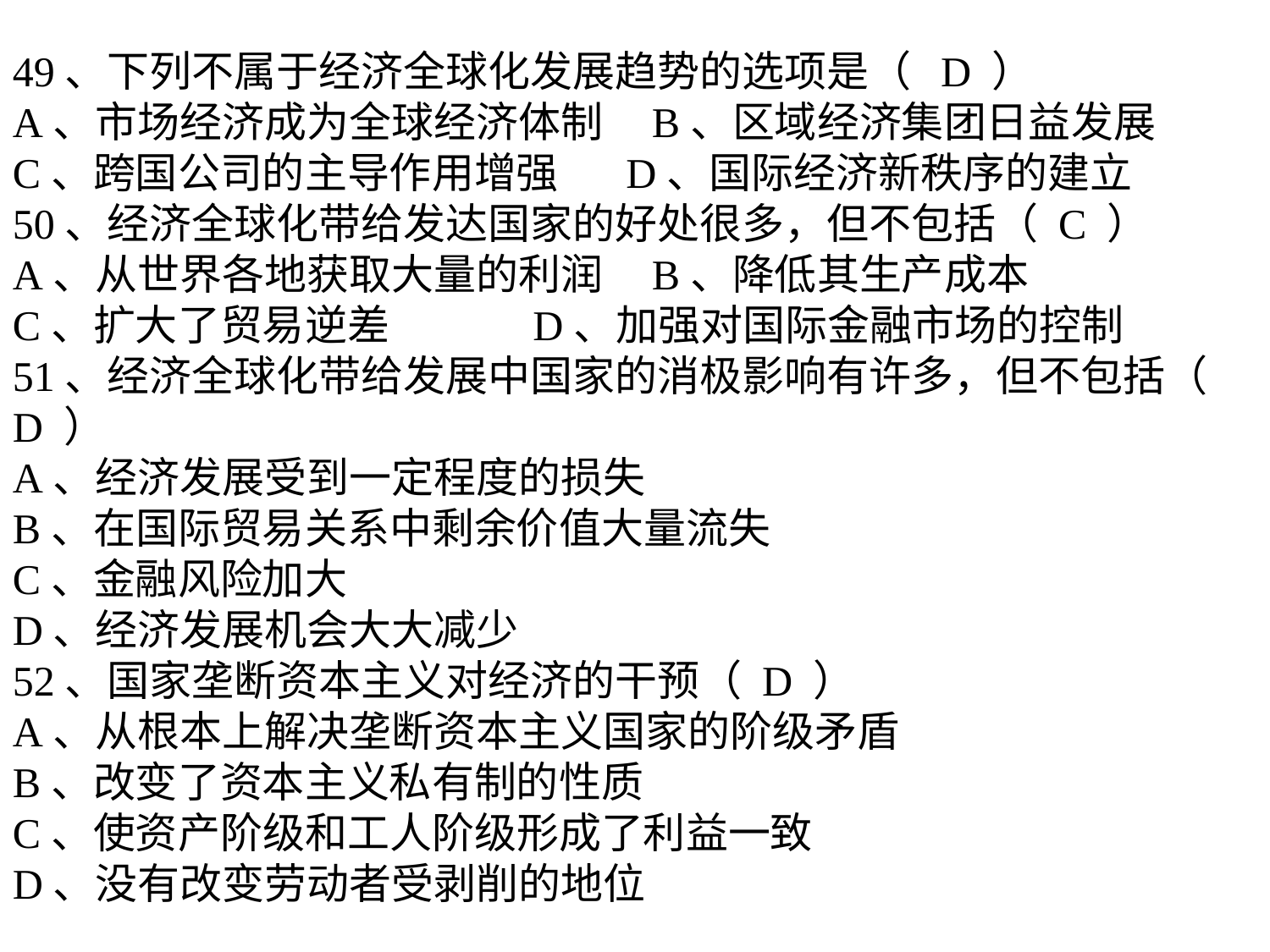

49、下列不属于经济全球化发展趋势的选项是（  D ）
A、市场经济成为全球经济体制    B、区域经济集团日益发展
C、跨国公司的主导作用增强      D、国际经济新秩序的建立
50、经济全球化带给发达国家的好处很多，但不包括（ C ）
A、从世界各地获取大量的利润    B、降低其生产成本
C、扩大了贸易逆差              D、加强对国际金融市场的控制
51、经济全球化带给发展中国家的消极影响有许多，但不包括（ D ）
A、经济发展受到一定程度的损失
B、在国际贸易关系中剩余价值大量流失
C、金融风险加大
D、经济发展机会大大减少
52、国家垄断资本主义对经济的干预（ D ）
A、从根本上解决垄断资本主义国家的阶级矛盾
B、改变了资本主义私有制的性质
C、使资产阶级和工人阶级形成了利益一致
D、没有改变劳动者受剥削的地位